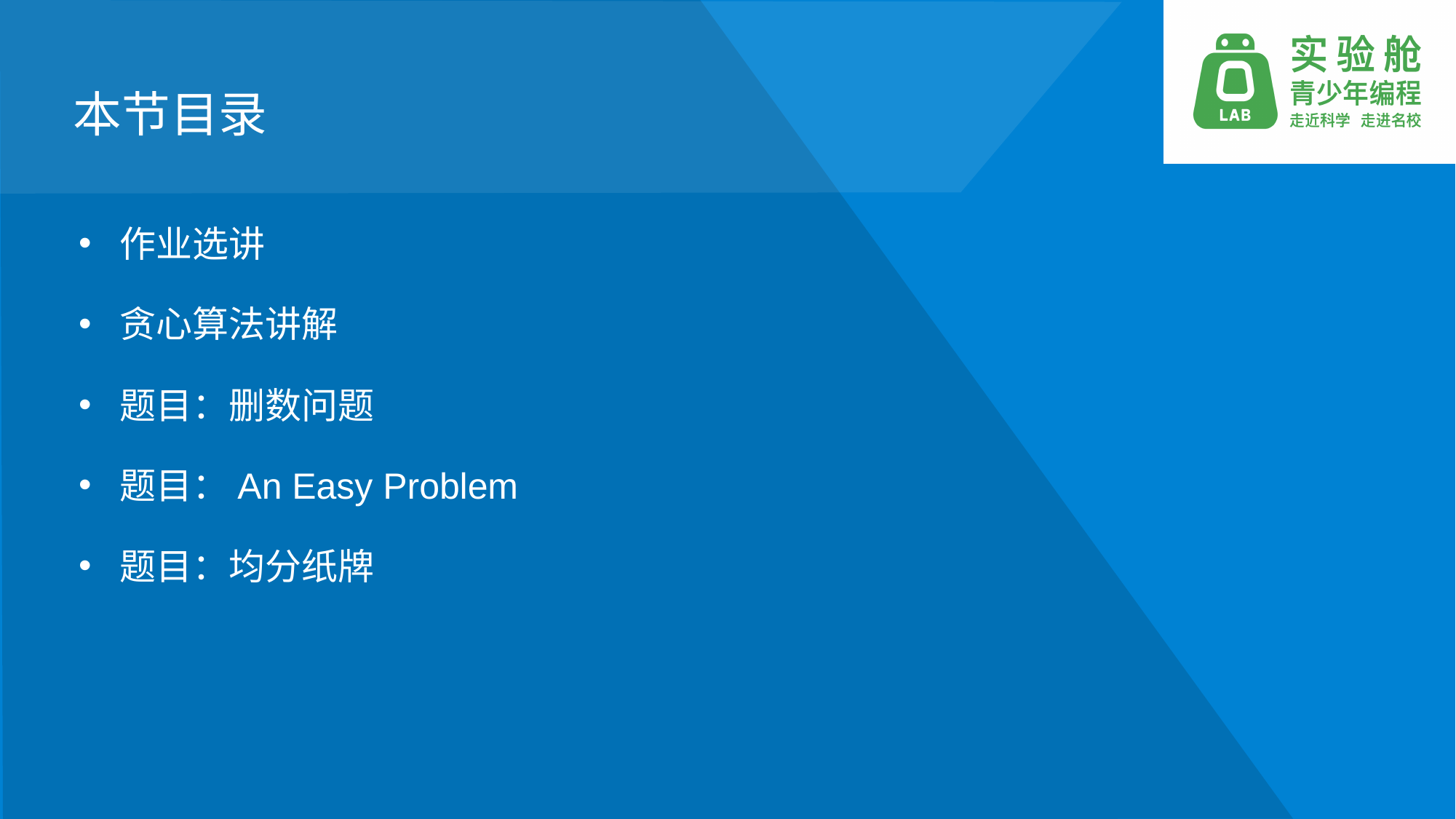

作业选讲
贪心算法讲解
题目：删数问题
题目：An Easy Problem
题目：均分纸牌